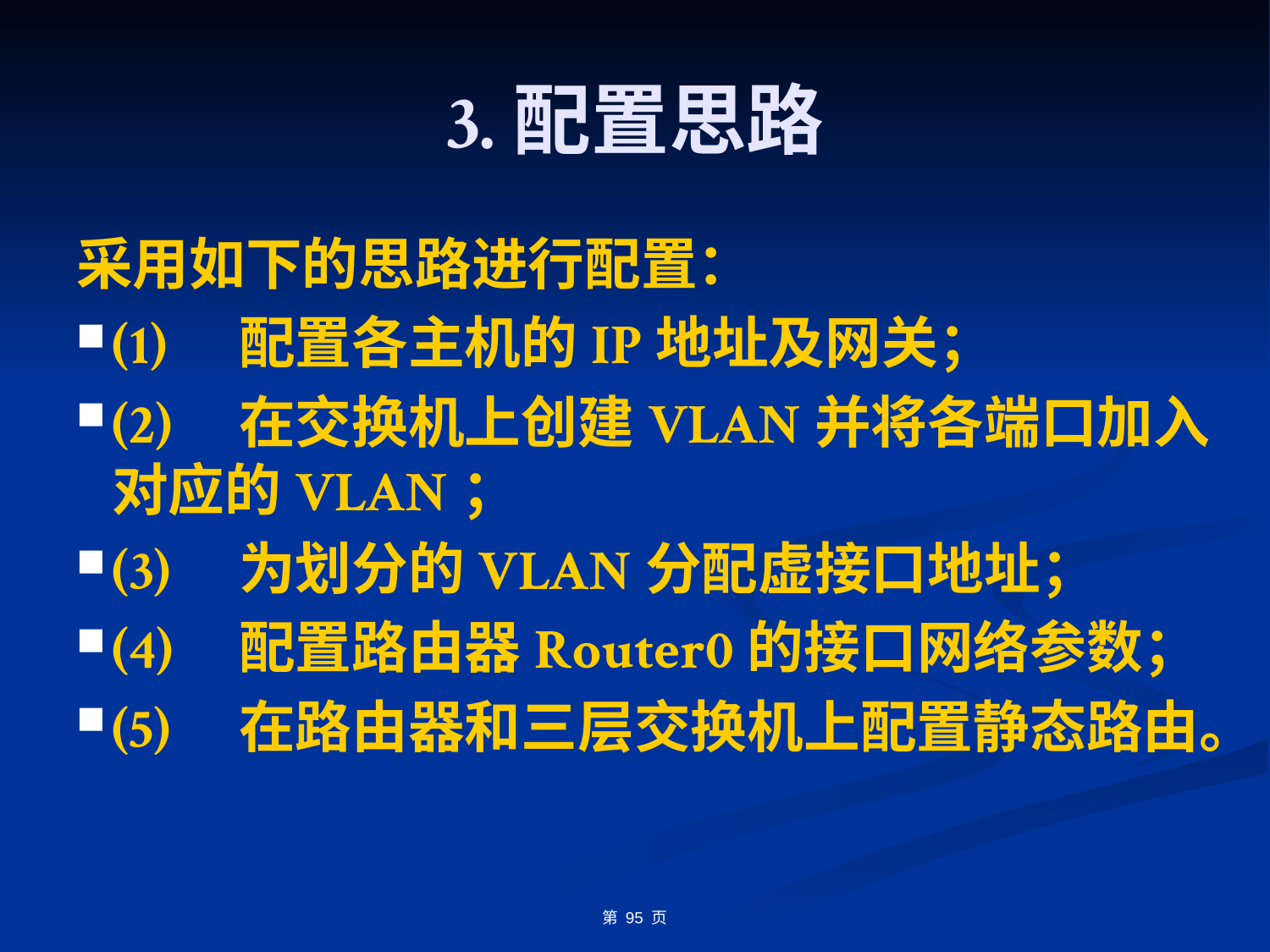

# 3.配置思路
采用如下的思路进行配置：
(1)	配置各主机的IP地址及网关；
(2)	在交换机上创建VLAN并将各端口加入对应的VLAN；
(3)	为划分的VLAN分配虚接口地址；
(4)	配置路由器Router0的接口网络参数；
(5)	在路由器和三层交换机上配置静态路由。
第 95 页